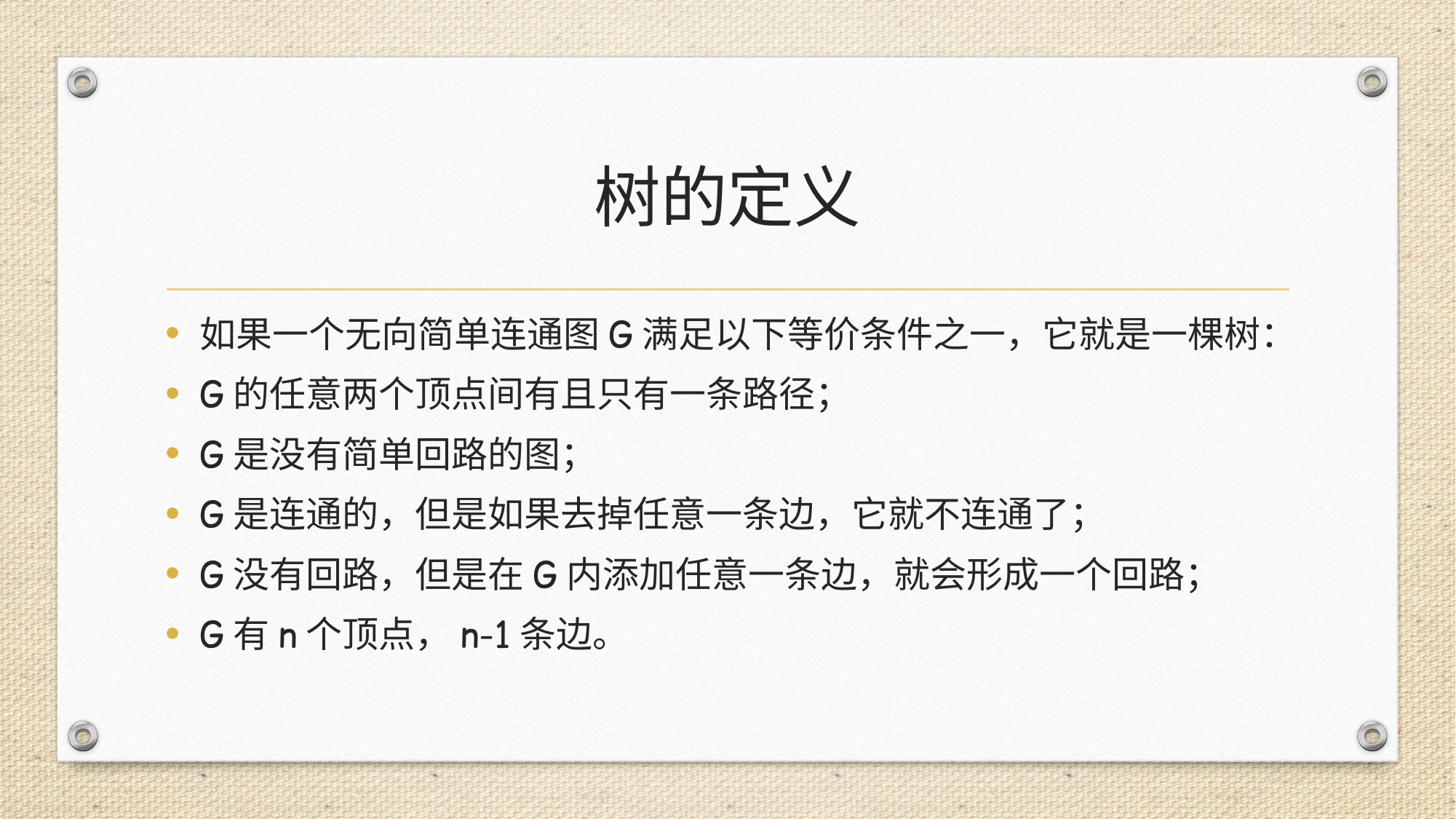

# 树的定义
如果一个无向简单连通图G满足以下等价条件之一，它就是一棵树：
G的任意两个顶点间有且只有一条路径；
G是没有简单回路的图；
G是连通的，但是如果去掉任意一条边，它就不连通了；
G没有回路，但是在G内添加任意一条边，就会形成一个回路；
G有n个顶点，n-1条边。